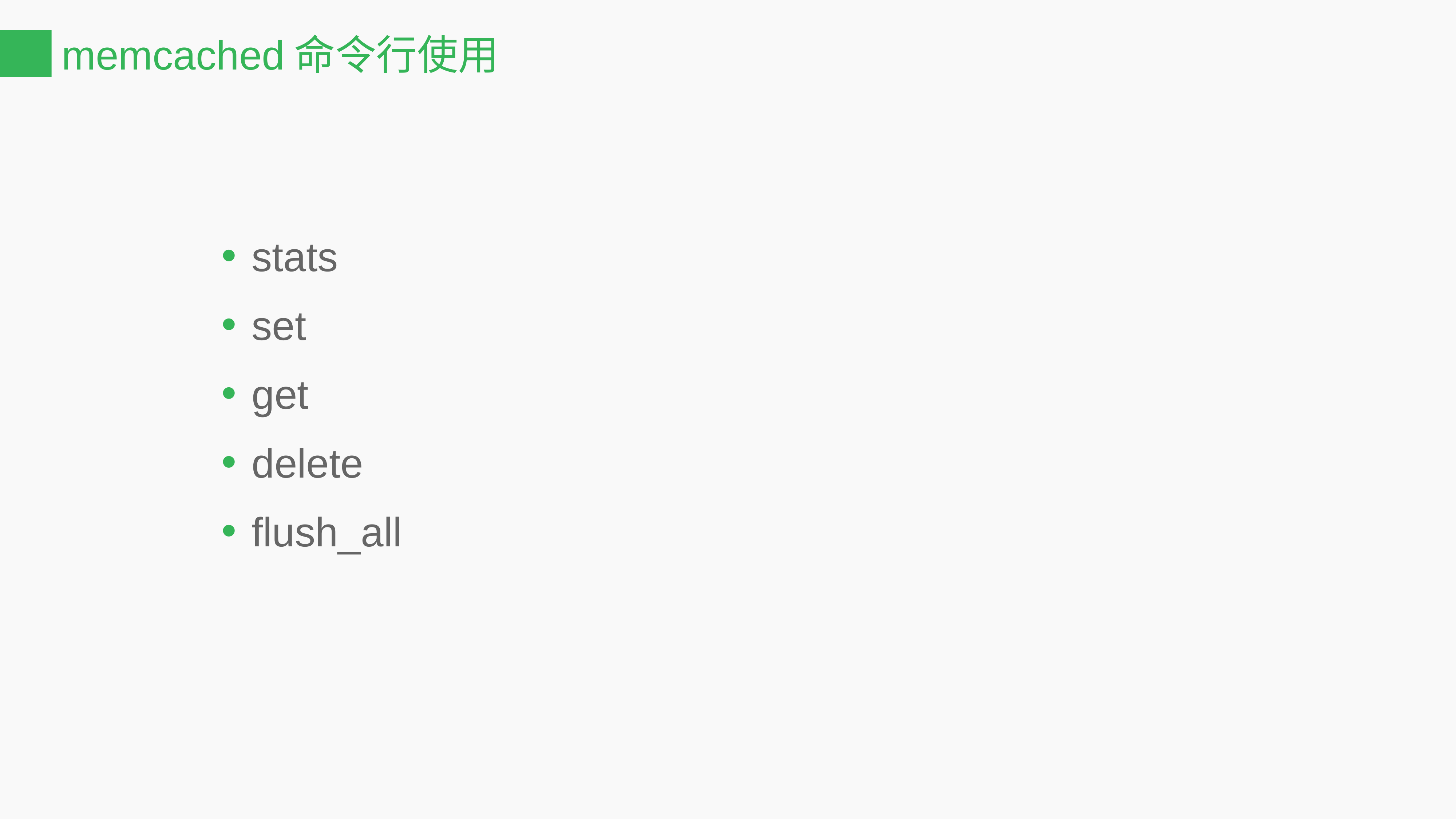

# memcached命令行使用
stats
set
get
delete
flush_all